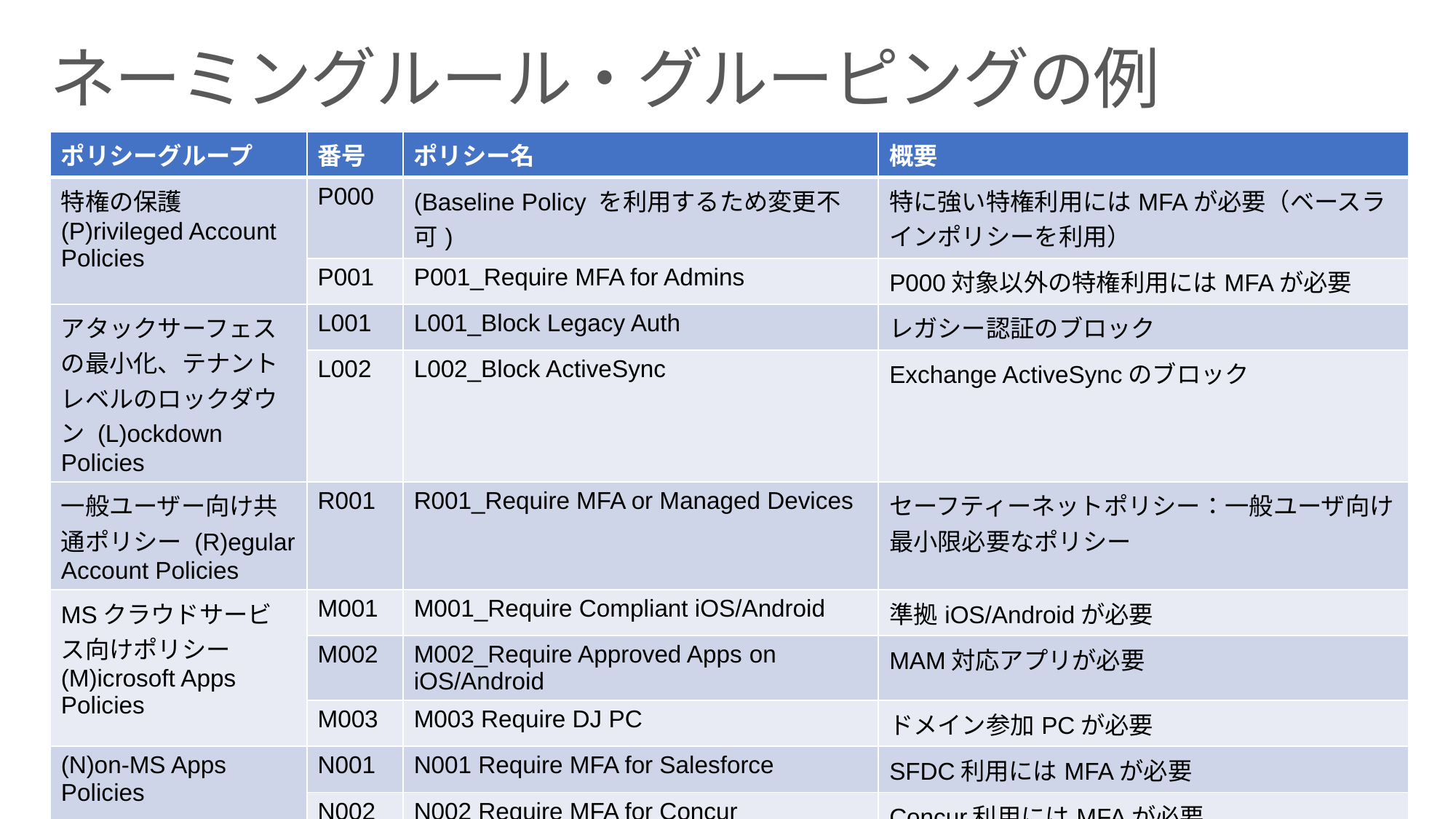

# ネーミングルール・グルーピングの例
| ポリシーグループ | 番号 | ポリシー名 | 概要 |
| --- | --- | --- | --- |
| 特権の保護 (P)rivileged Account Policies | P000 | (Baseline Policy を利用するため変更不可) | 特に強い特権利用にはMFAが必要（ベースラインポリシーを利用） |
|  | P001 | P001\_Require MFA for Admins | P000対象以外の特権利用にはMFAが必要 |
| アタックサーフェスの最小化、テナントレベルのロックダウン (L)ockdown Policies | L001 | L001\_Block Legacy Auth | レガシー認証のブロック |
|  | L002 | L002\_Block ActiveSync | Exchange ActiveSyncのブロック |
| 一般ユーザー向け共通ポリシー (R)egular Account Policies | R001 | R001\_Require MFA or Managed Devices | セーフティーネットポリシー：一般ユーザ向け最小限必要なポリシー |
| MSクラウドサービス向けポリシー (M)icrosoft Apps Policies | M001 | M001\_Require Compliant iOS/Android | 準拠iOS/Androidが必要 |
|  | M002 | M002\_Require Approved Apps on iOS/Android | MAM対応アプリが必要 |
|  | M003 | M003 Require DJ PC | ドメイン参加PCが必要 |
| (N)on-MS Apps Policies | N001 | N001 Require MFA for Salesforce | SFDC利用にはMFAが必要 |
|  | N002 | N002 Require MFA for Concur | Concur利用にはMFAが必要 |
| (G)uest Policies | G001 | G001 Require ToU for Guests | ゲストは使用条件への同意が必要 |